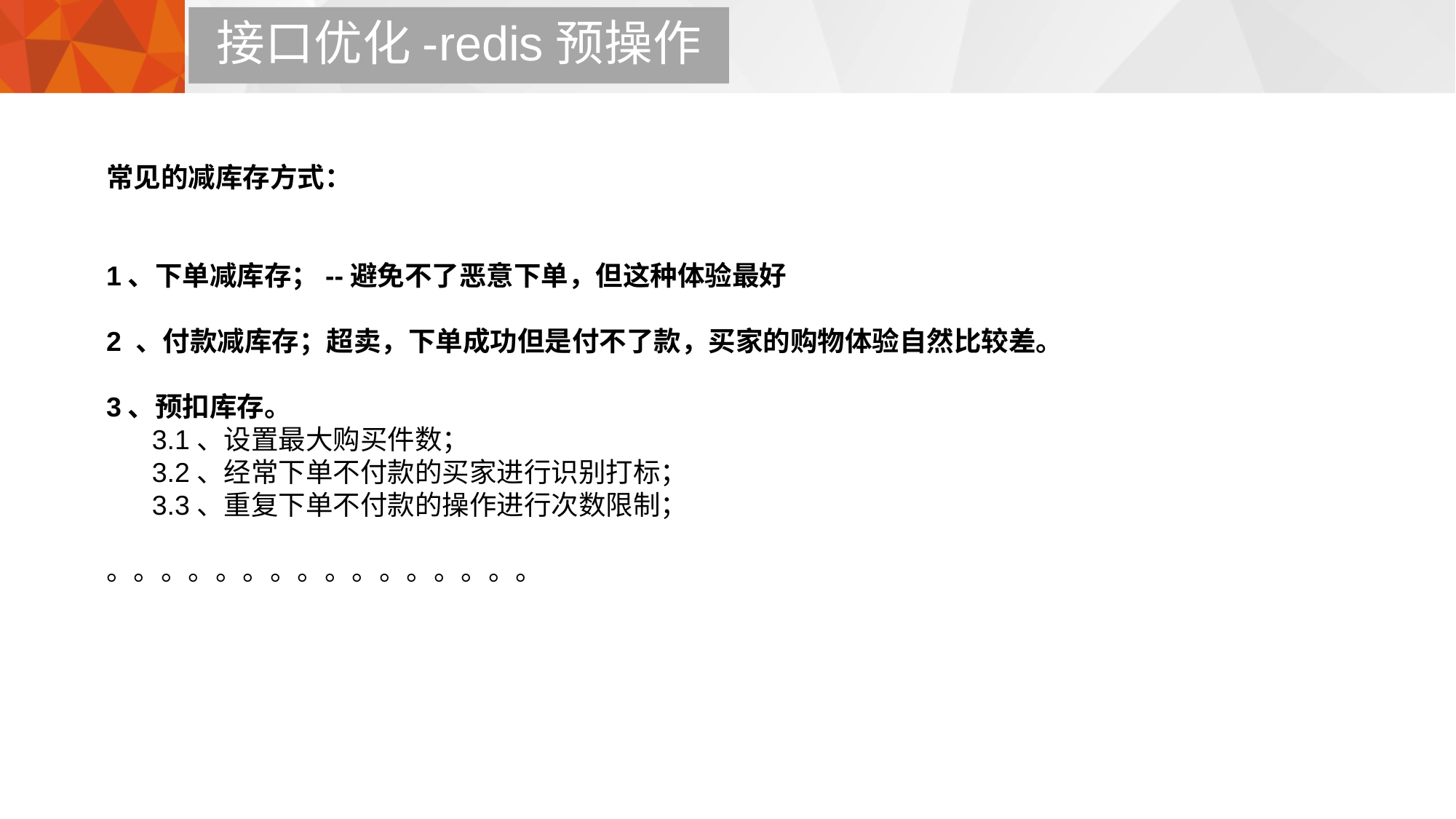

接口优化-redis预操作

常见的减库存方式：

1、下单减库存；--避免不了恶意下单，但这种体验最好

2 、付款减库存；超卖，下单成功但是付不了款，买家的购物体验自然比较差。

3、预扣库存。
      3.1、设置最大购买件数；
      3.2、经常下单不付款的买家进行识别打标；
      3.3、重复下单不付款的操作进行次数限制；

。。。。。。。。。。。。。。。。